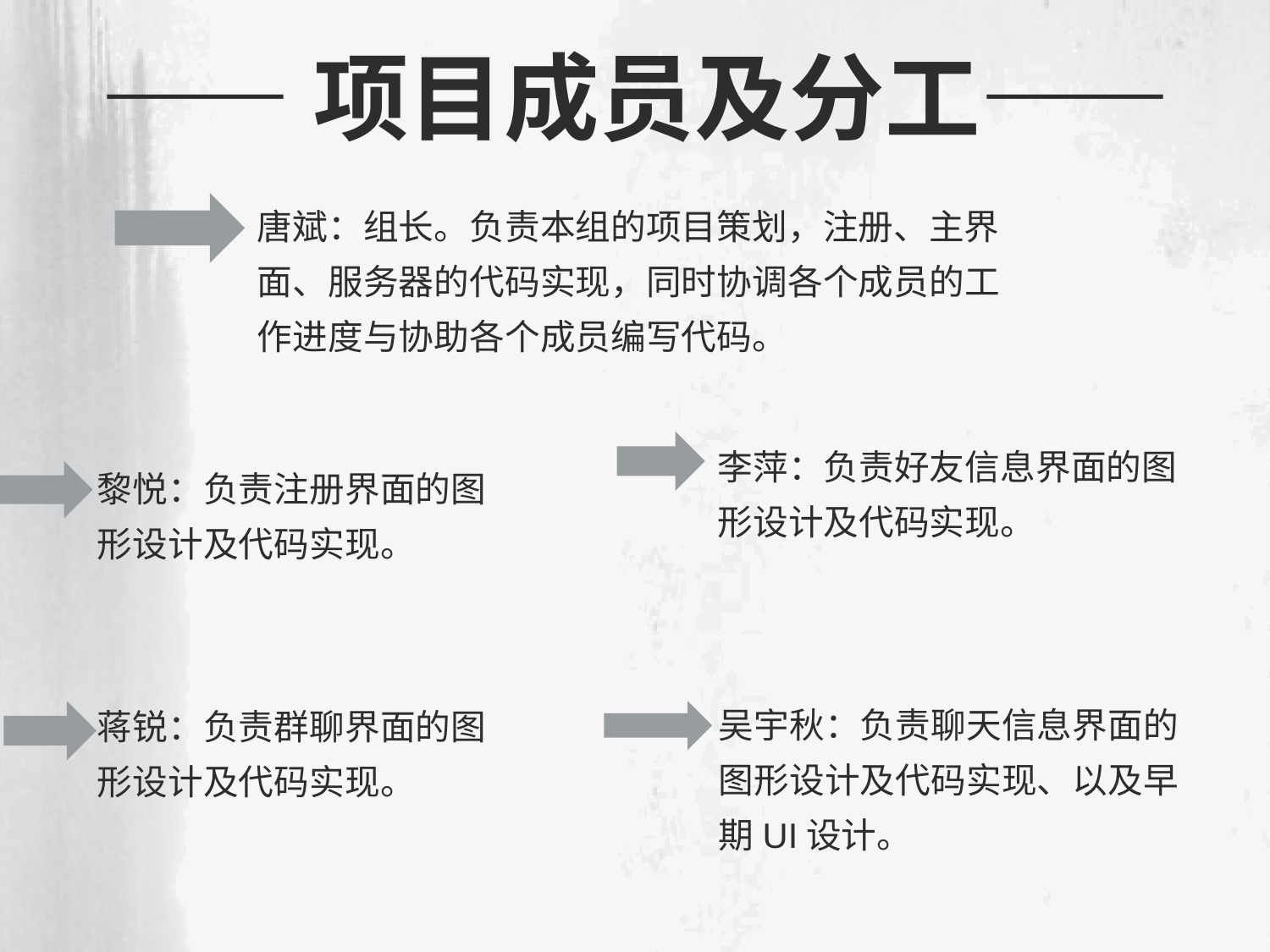

# ——项目成员及分工——
唐斌：组长。负责本组的项目策划，注册、主界面、服务器的代码实现，同时协调各个成员的工作进度与协助各个成员编写代码。

李萍：负责好友信息界面的图形设计及代码实现。

黎悦：负责注册界面的图形设计及代码实现。

吴宇秋：负责聊天信息界面的图形设计及代码实现、以及早期UI设计。

蒋锐：负责群聊界面的图形设计及代码实现。